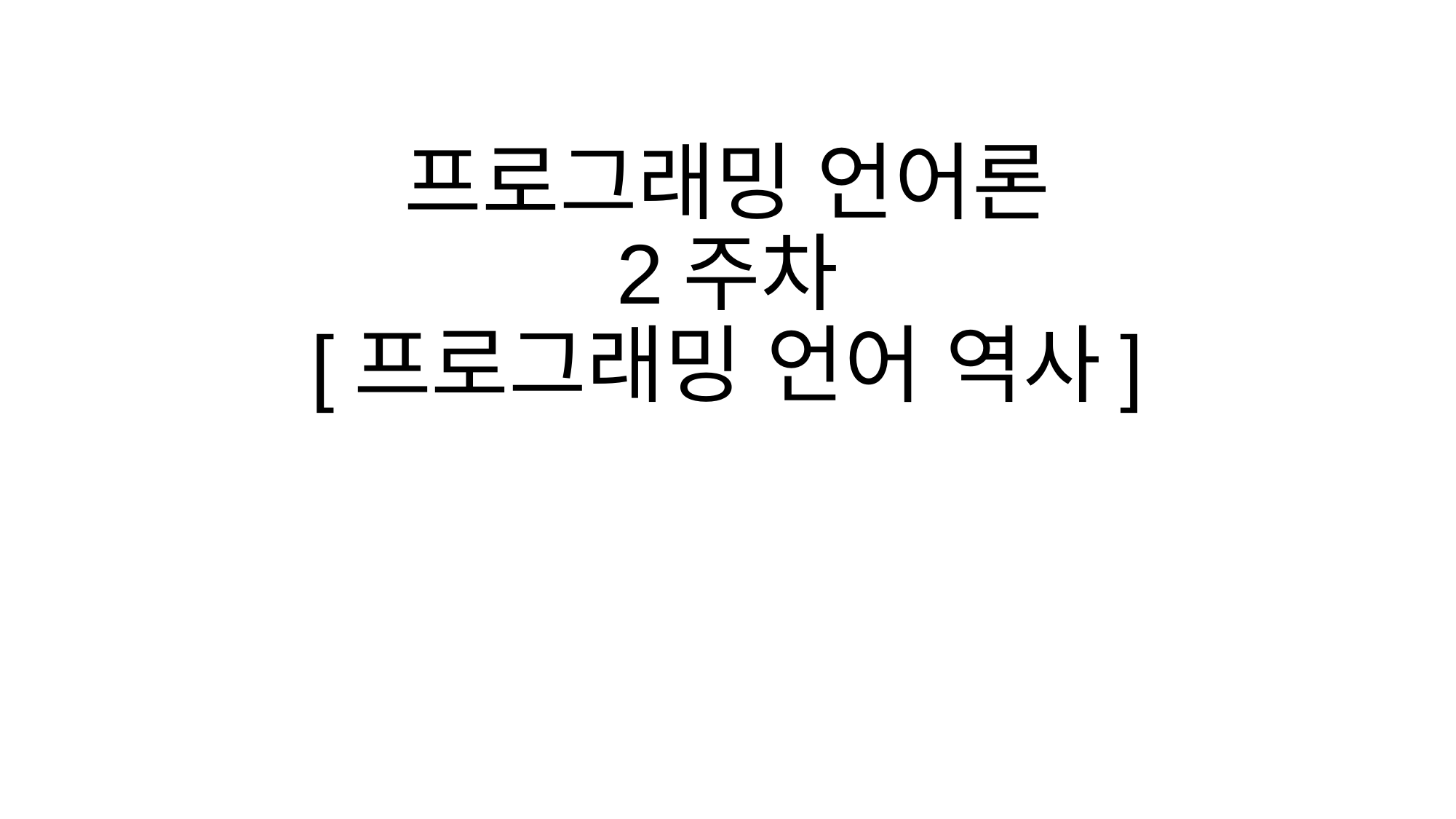

# 프로그래밍 언어론 2주차 [프로그래밍 언어 역사]